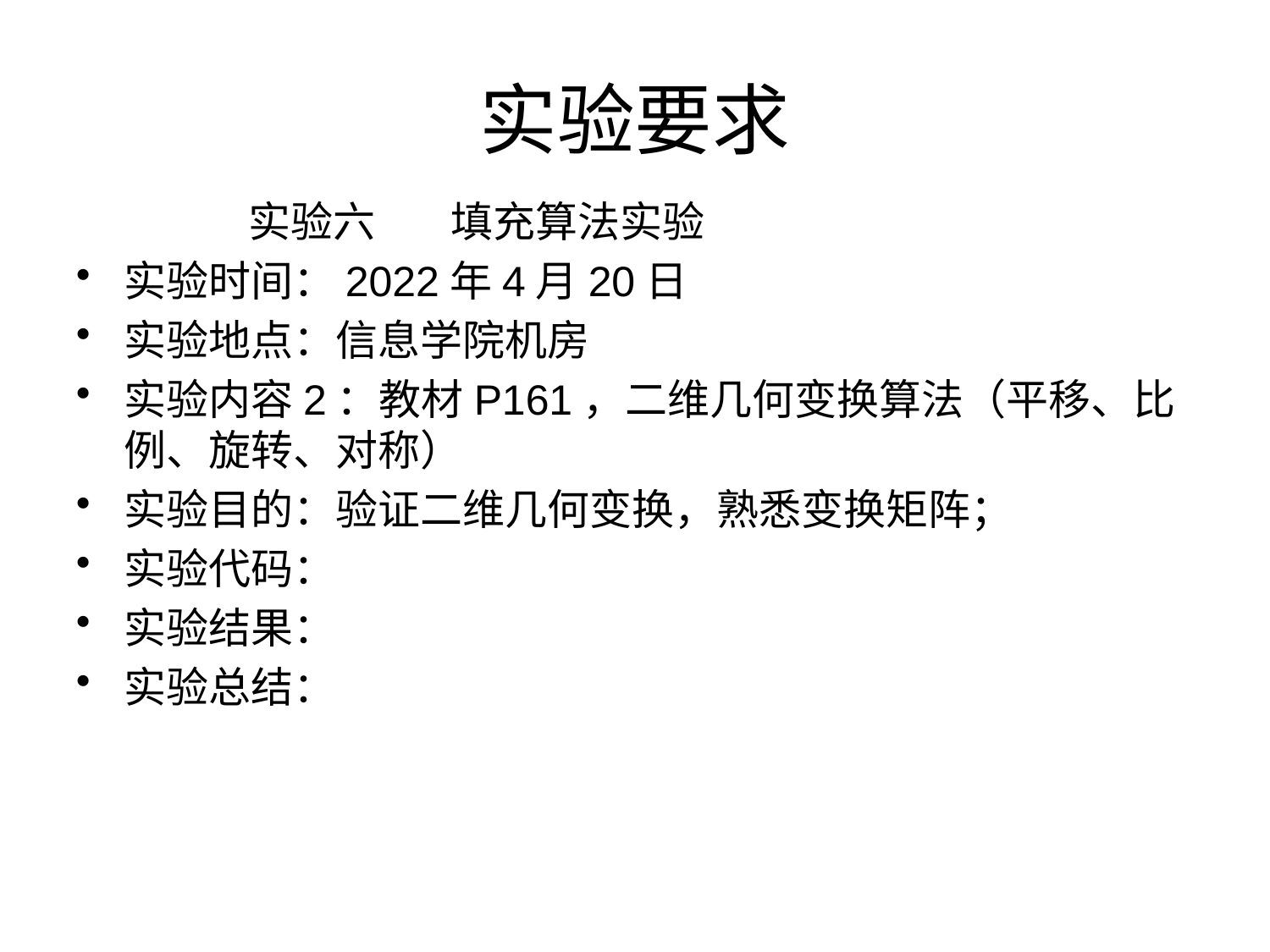

# 实验要求
                 实验六        填充算法实验
实验时间：2022年4月20日
实验地点：信息学院机房
实验内容2：教材P161，二维几何变换算法（平移、比例、旋转、对称）
实验目的：验证二维几何变换，熟悉变换矩阵；
实验代码：
实验结果：
实验总结：